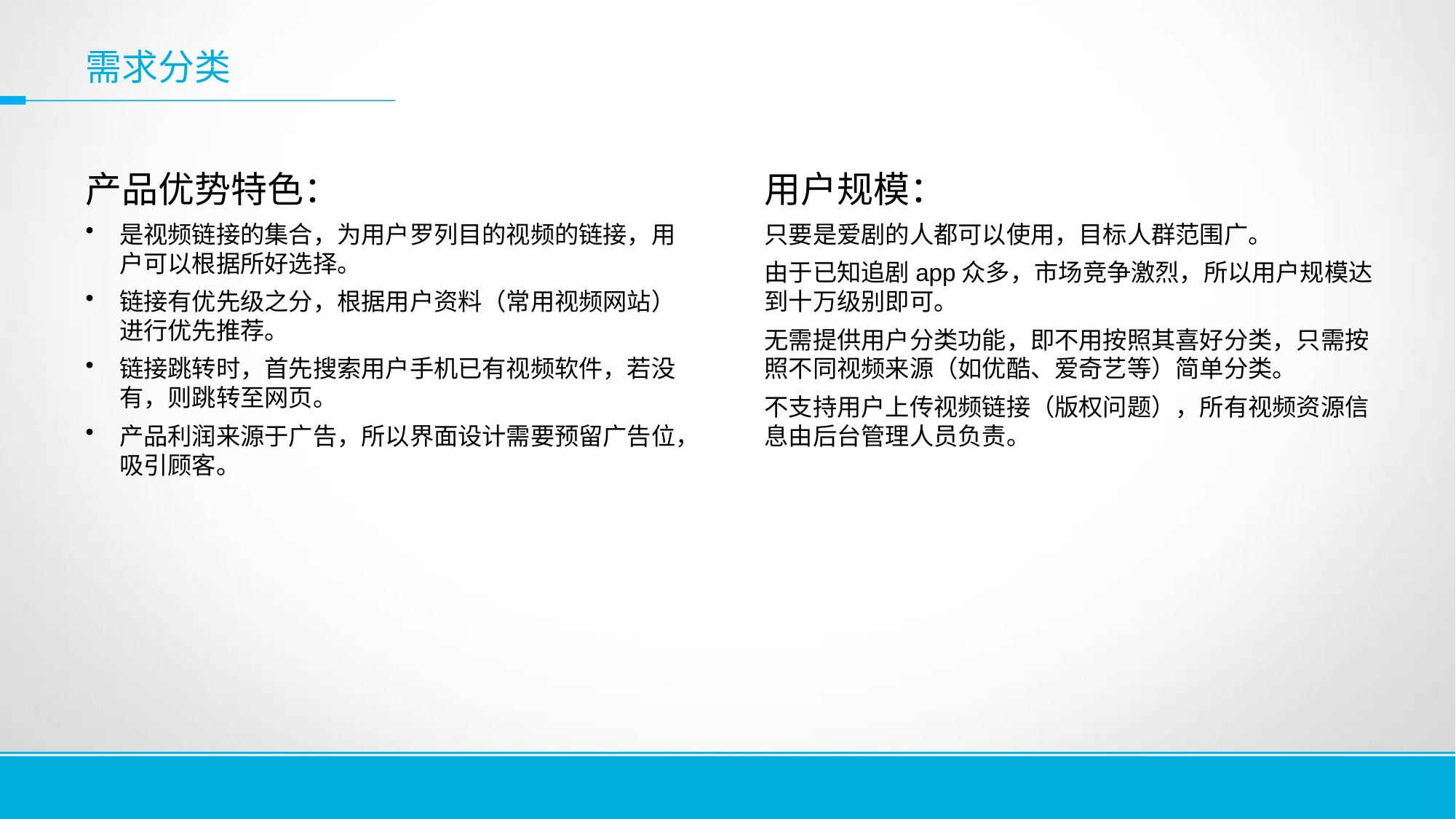

# 需求分类
产品优势特色：
是视频链接的集合，为用户罗列目的视频的链接，用户可以根据所好选择。
链接有优先级之分，根据用户资料（常用视频网站）进行优先推荐。
链接跳转时，首先搜索用户手机已有视频软件，若没有，则跳转至网页。
产品利润来源于广告，所以界面设计需要预留广告位，吸引顾客。

用户规模：
只要是爱剧的人都可以使用，目标人群范围广。
由于已知追剧app众多，市场竞争激烈，所以用户规模达到十万级别即可。
无需提供用户分类功能，即不用按照其喜好分类，只需按照不同视频来源（如优酷、爱奇艺等）简单分类。
不支持用户上传视频链接（版权问题），所有视频资源信息由后台管理人员负责。